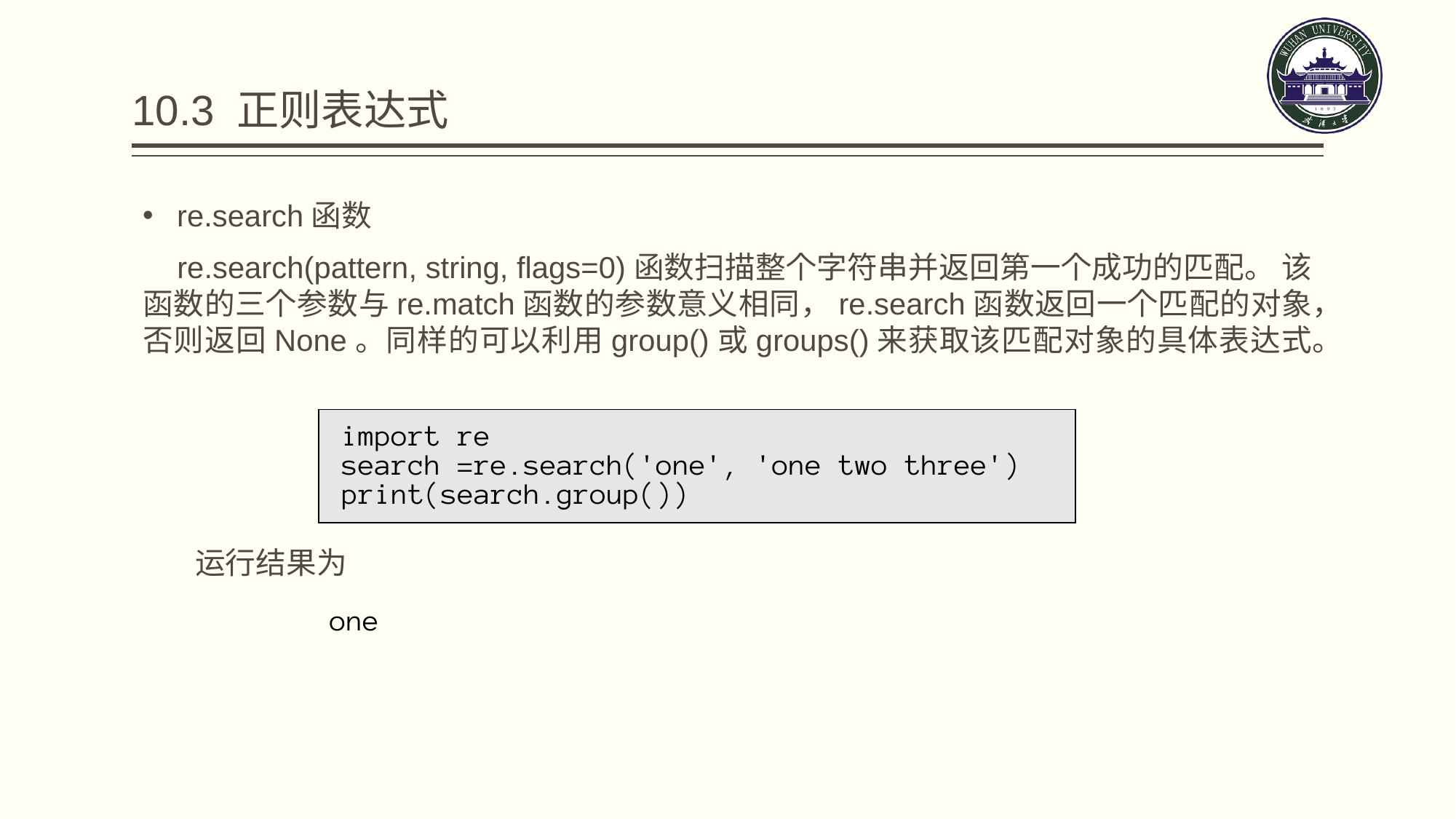

# 10.3 正则表达式
re.search函数
    re.search(pattern, string, flags=0)函数扫描整个字符串并返回第一个成功的匹配。 该函数的三个参数与re.match函数的参数意义相同，re.search函数返回一个匹配的对象，否则返回None。同样的可以利用group()或groups()来获取该匹配对象的具体表达式。

| import re search =re.search('one', 'one two three') print(search.group()) |
| --- |
运行结果为
one